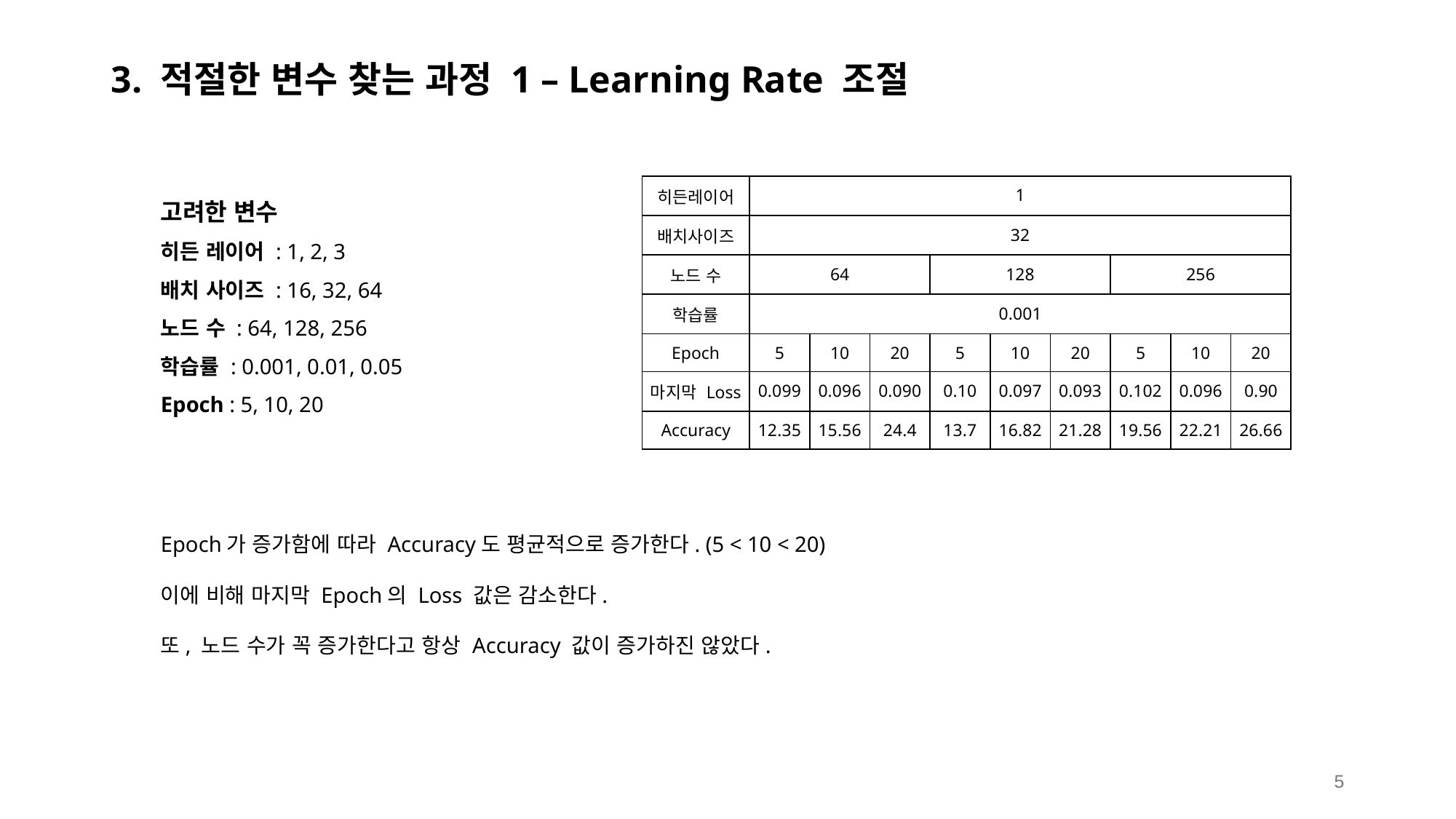

# 3. 적절한 변수 찾는 과정 1 – Learning Rate 조절
고려한 변수
히든 레이어 : 1, 2, 3
배치 사이즈 : 16, 32, 64
노드 수 : 64, 128, 256
학습률 : 0.001, 0.01, 0.05
Epoch : 5, 10, 20
| 히든레이어 | 1 |  |  |  |  |  |  |  |  |
| --- | --- | --- | --- | --- | --- | --- | --- | --- | --- |
| 배치사이즈 | 32 |  |  |  |  |  |  |  |  |
| 노드 수 | 64 |  |  | 128 |  |  | 256 |  |  |
| 학습률 | 0.001 |  |  |  |  |  |  |  |  |
| Epoch | 5 | 10 | 20 | 5 | 10 | 20 | 5 | 10 | 20 |
| 마지막 Loss | 0.099 | 0.096 | 0.090 | 0.10 | 0.097 | 0.093 | 0.102 | 0.096 | 0.90 |
| Accuracy | 12.35 | 15.56 | 24.4 | 13.7 | 16.82 | 21.28 | 19.56 | 22.21 | 26.66 |
Epoch가 증가함에 따라 Accuracy도 평균적으로 증가한다. (5 < 10 < 20)

이에 비해 마지막 Epoch의 Loss 값은 감소한다.

또, 노드 수가 꼭 증가한다고 항상 Accuracy 값이 증가하진 않았다.
5